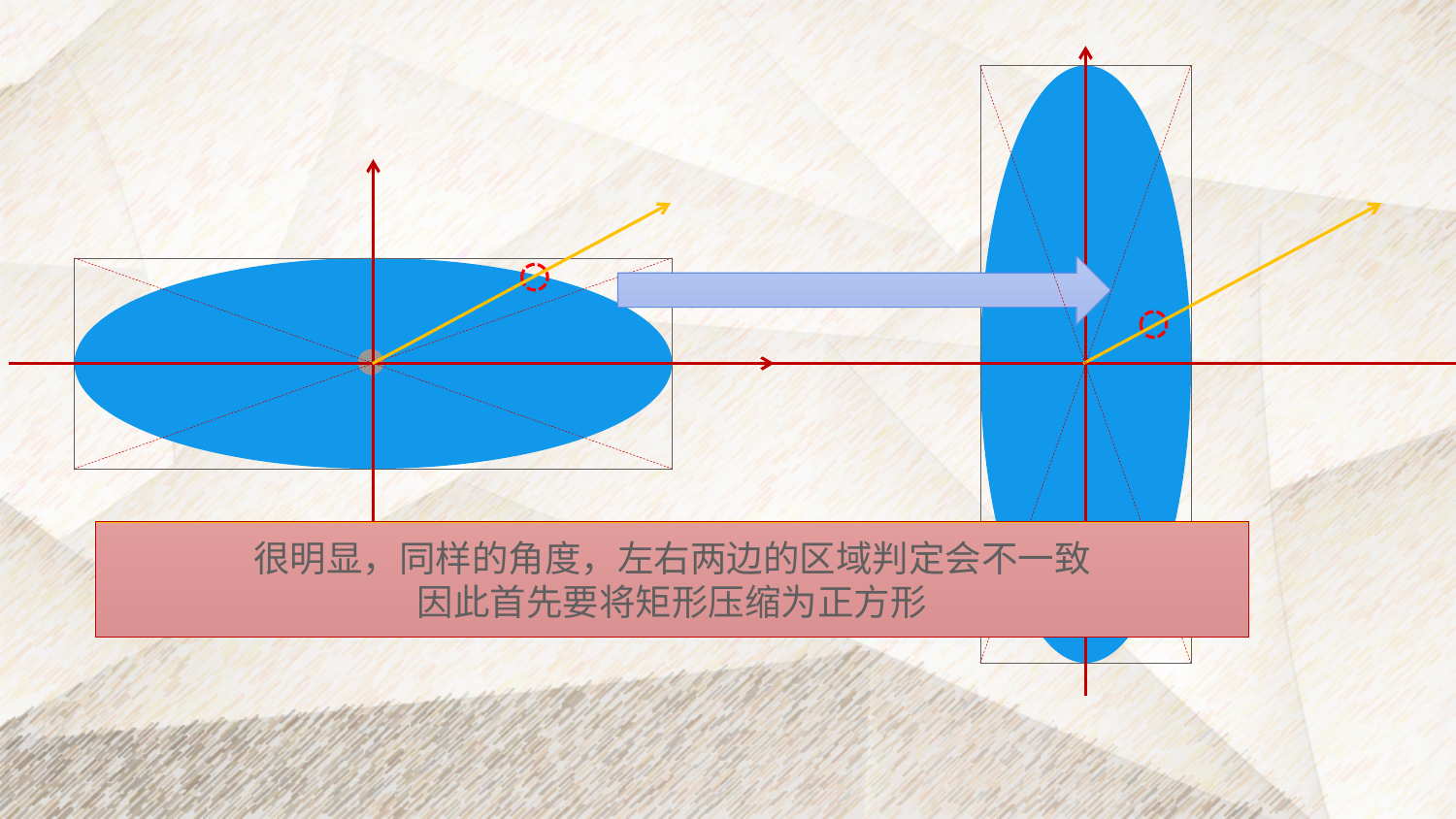

很明显，同样的角度，左右两边的区域判定会不一致
因此首先要将矩形压缩为正方形